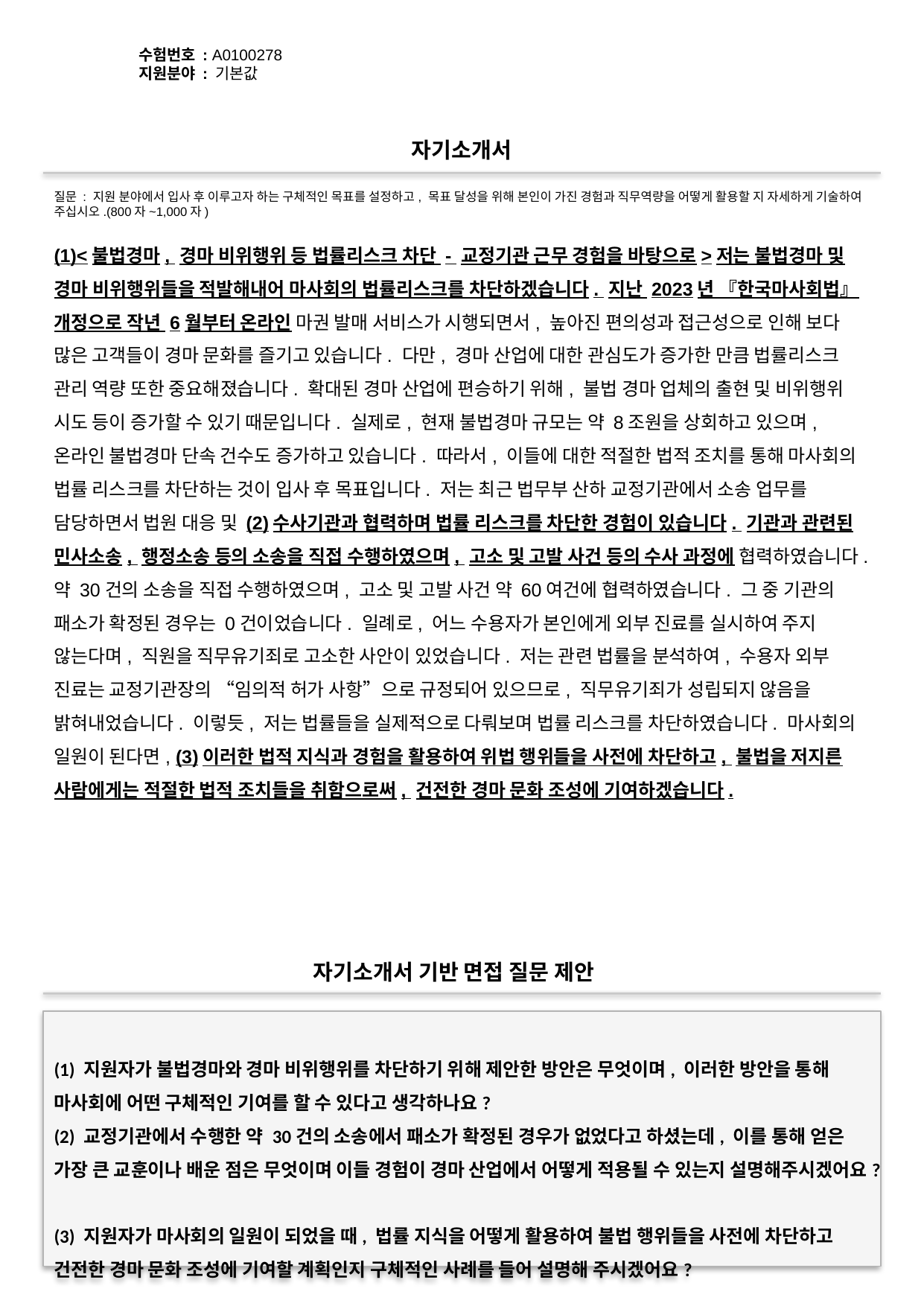

수험번호 : A0100278
지원분야 : 기본값
#

자기소개서

질문 : 지원 분야에서 입사 후 이루고자 하는 구체적인 목표를 설정하고, 목표 달성을 위해 본인이 가진 경험과 직무역량을 어떻게 활용할 지 자세하게 기술하여 주십시오.(800자~1,000자)

(1)<불법경마, 경마 비위행위 등 법률리스크 차단 - 교정기관 근무 경험을 바탕으로>저는 불법경마 및 경마 비위행위들을 적발해내어 마사회의 법률리스크를 차단하겠습니다. 지난 2023년 『한국마사회법』 개정으로 작년 6월부터 온라인 마권 발매 서비스가 시행되면서, 높아진 편의성과 접근성으로 인해 보다 많은 고객들이 경마 문화를 즐기고 있습니다. 다만, 경마 산업에 대한 관심도가 증가한 만큼 법률리스크 관리 역량 또한 중요해졌습니다. 확대된 경마 산업에 편승하기 위해, 불법 경마 업체의 출현 및 비위행위 시도 등이 증가할 수 있기 때문입니다. 실제로, 현재 불법경마 규모는 약 8조원을 상회하고 있으며, 온라인 불법경마 단속 건수도 증가하고 있습니다. 따라서, 이들에 대한 적절한 법적 조치를 통해 마사회의 법률 리스크를 차단하는 것이 입사 후 목표입니다. 저는 최근 법무부 산하 교정기관에서 소송 업무를 담당하면서 법원 대응 및 (2)수사기관과 협력하며 법률 리스크를 차단한 경험이 있습니다. 기관과 관련된 민사소송, 행정소송 등의 소송을 직접 수행하였으며, 고소 및 고발 사건 등의 수사 과정에 협력하였습니다. 약 30건의 소송을 직접 수행하였으며, 고소 및 고발 사건 약 60여건에 협력하였습니다. 그 중 기관의 패소가 확정된 경우는 0건이었습니다. 일례로, 어느 수용자가 본인에게 외부 진료를 실시하여 주지 않는다며, 직원을 직무유기죄로 고소한 사안이 있었습니다. 저는 관련 법률을 분석하여, 수용자 외부 진료는 교정기관장의 “임의적 허가 사항”으로 규정되어 있으므로, 직무유기죄가 성립되지 않음을 밝혀내었습니다. 이렇듯, 저는 법률들을 실제적으로 다뤄보며 법률 리스크를 차단하였습니다. 마사회의 일원이 된다면, (3)이러한 법적 지식과 경험을 활용하여 위법 행위들을 사전에 차단하고, 불법을 저지른 사람에게는 적절한 법적 조치들을 취함으로써, 건전한 경마 문화 조성에 기여하겠습니다.

자기소개서 기반 면접 질문 제안

(1) 지원자가 불법경마와 경마 비위행위를 차단하기 위해 제안한 방안은 무엇이며, 이러한 방안을 통해 마사회에 어떤 구체적인 기여를 할 수 있다고 생각하나요?
(2) 교정기관에서 수행한 약 30건의 소송에서 패소가 확정된 경우가 없었다고 하셨는데, 이를 통해 얻은 가장 큰 교훈이나 배운 점은 무엇이며 이들 경험이 경마 산업에서 어떻게 적용될 수 있는지 설명해주시겠어요?
(3) 지원자가 마사회의 일원이 되었을 때, 법률 지식을 어떻게 활용하여 불법 행위들을 사전에 차단하고 건전한 경마 문화 조성에 기여할 계획인지 구체적인 사례를 들어 설명해 주시겠어요?